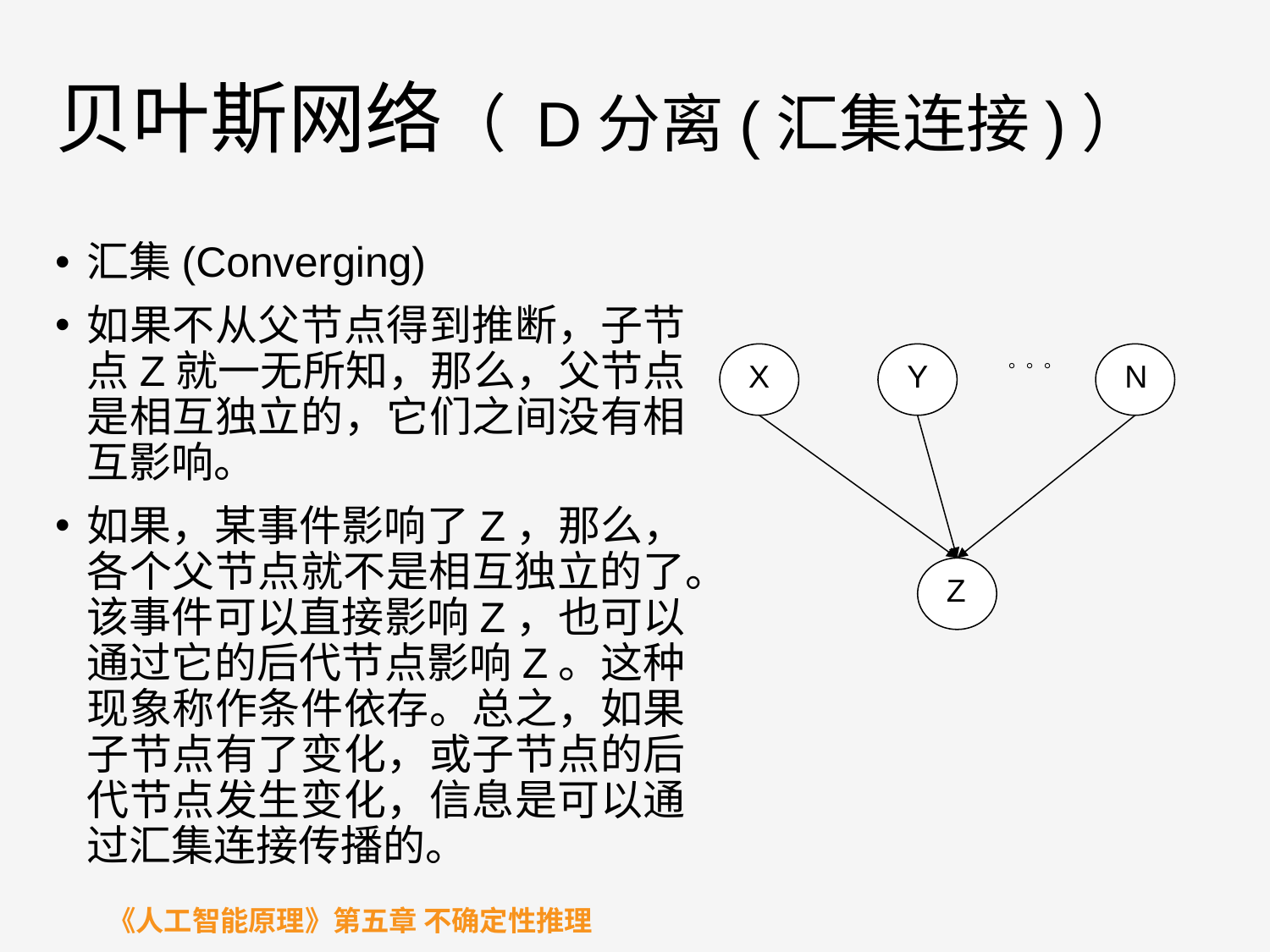

# 贝叶斯网络（ D分离(汇集连接)）
汇集(Converging)
如果不从父节点得到推断，子节点Z就一无所知，那么，父节点是相互独立的，它们之间没有相互影响。
如果，某事件影响了Z，那么，各个父节点就不是相互独立的了。该事件可以直接影响Z，也可以通过它的后代节点影响Z。这种现象称作条件依存。总之，如果子节点有了变化，或子节点的后代节点发生变化，信息是可以通过汇集连接传播的。

X

Y
。。。

N

Z

《人工智能原理》第五章 不确定性推理